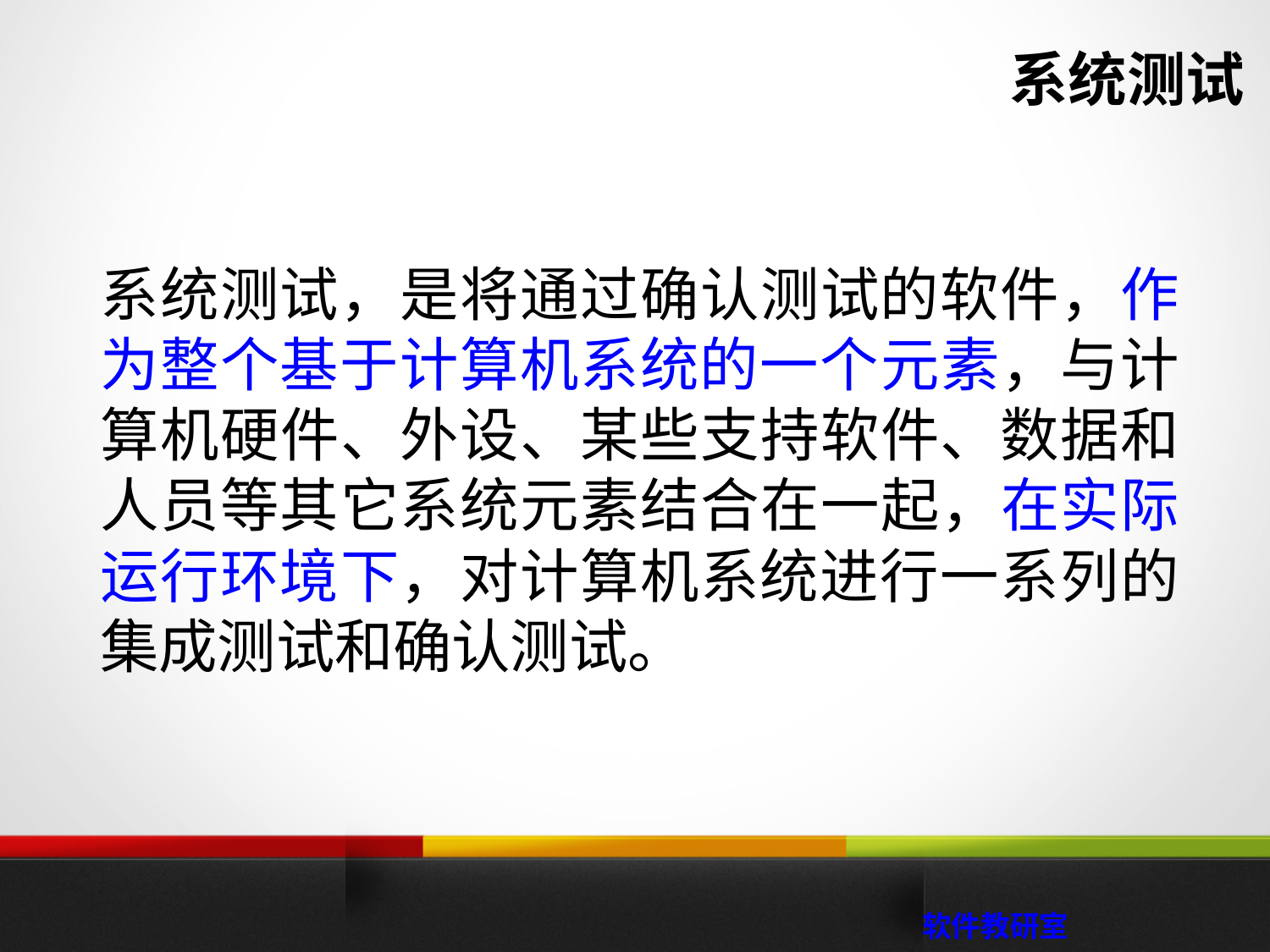

系统测试
系统测试，是将通过确认测试的软件，作为整个基于计算机系统的一个元素，与计算机硬件、外设、某些支持软件、数据和人员等其它系统元素结合在一起，在实际运行环境下，对计算机系统进行一系列的集成测试和确认测试。
                                     软件教研室